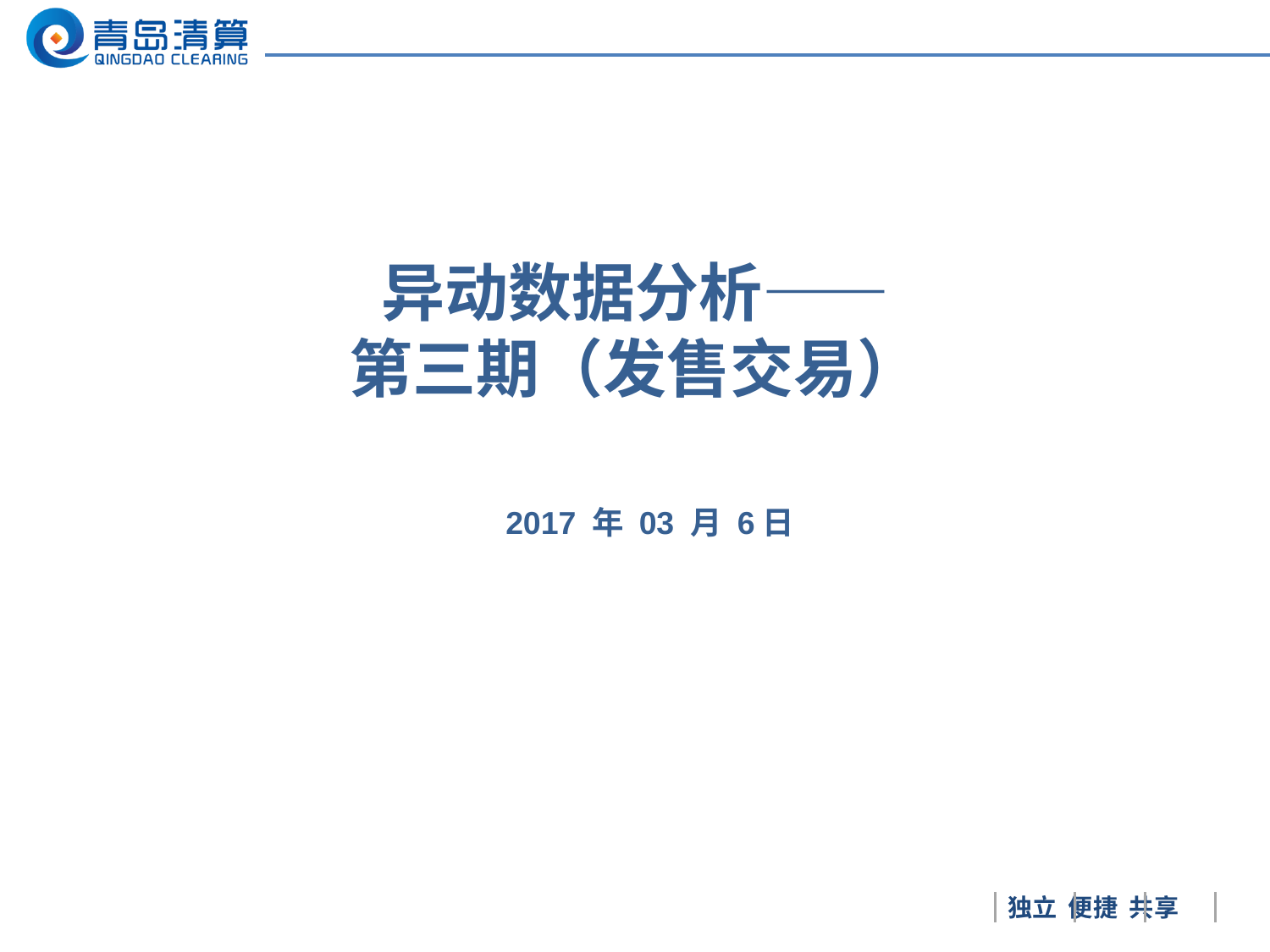

异动数据分析——
第三期（发售交易）
2017 年 03 月 6日